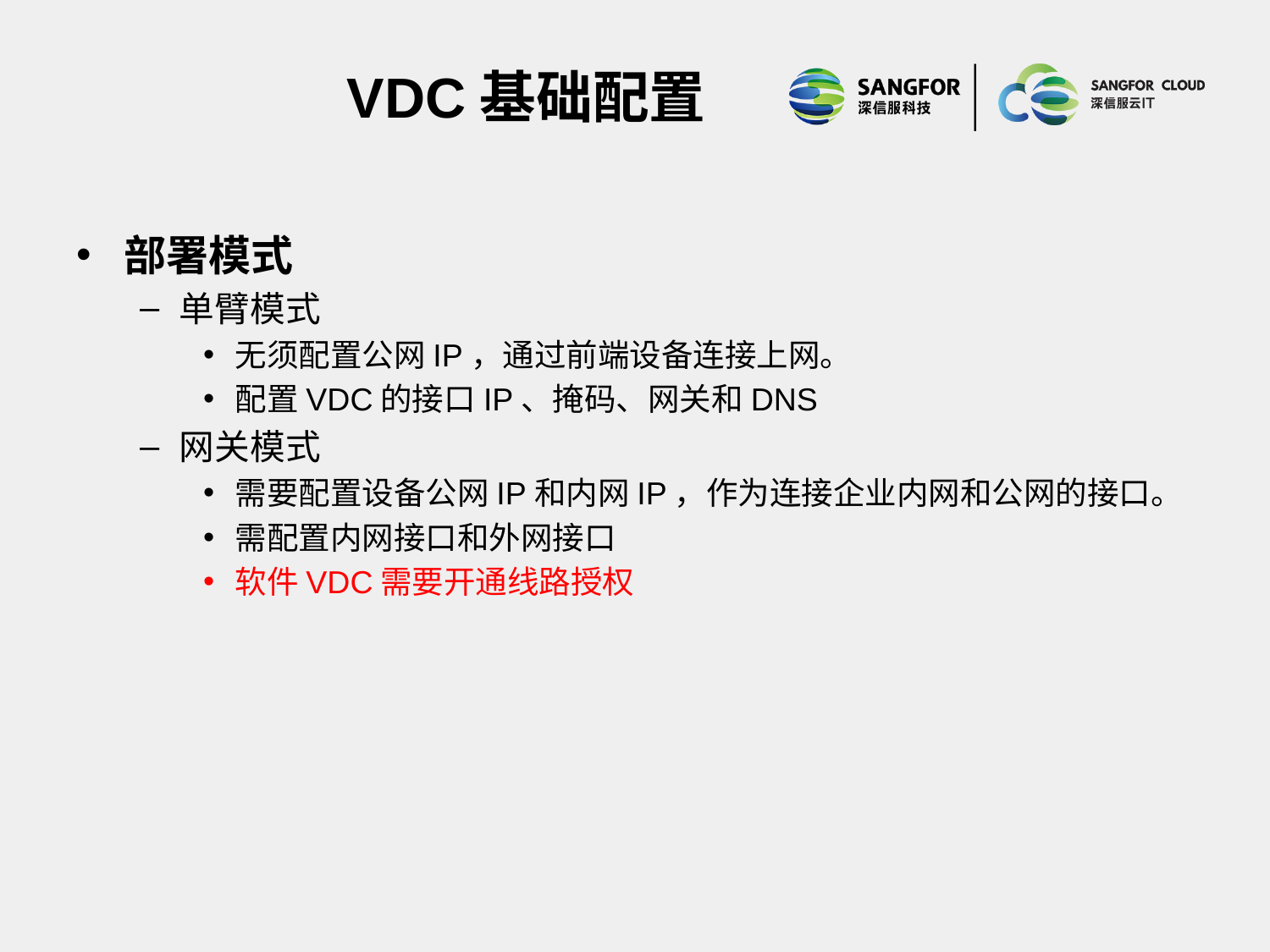

# VDC基础配置
部署模式
单臂模式
无须配置公网IP，通过前端设备连接上网。
配置VDC的接口IP、掩码、网关和DNS
网关模式
需要配置设备公网IP和内网IP，作为连接企业内网和公网的接口。
需配置内网接口和外网接口
软件VDC需要开通线路授权